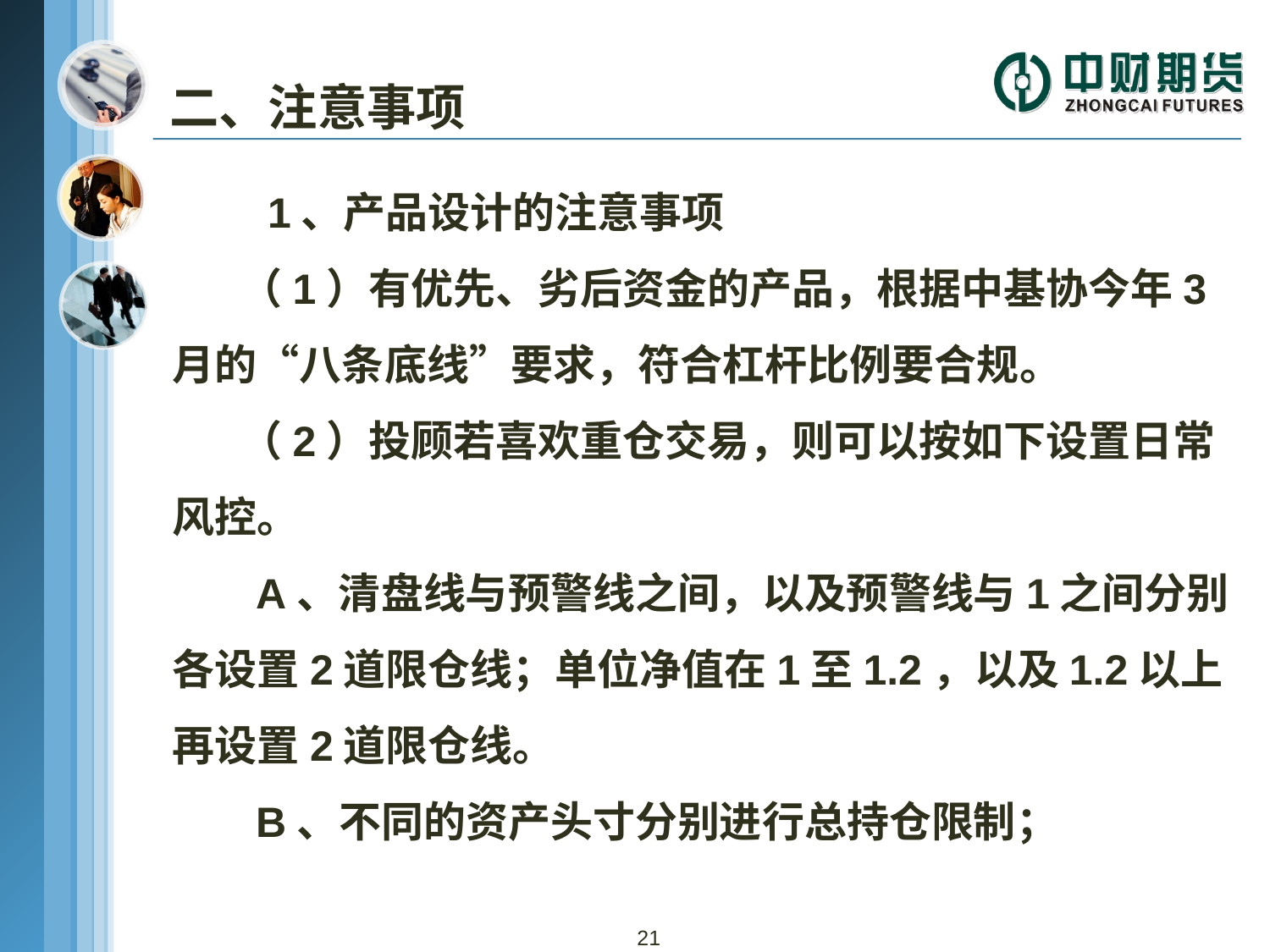

二、注意事项
        1、产品设计的注意事项
      （1）有优先、劣后资金的产品，根据中基协今年3月的“八条底线”要求，符合杠杆比例要合规。
      （2）投顾若喜欢重仓交易，则可以按如下设置日常风控。
       A、清盘线与预警线之间，以及预警线与1之间分别各设置2道限仓线；单位净值在1至1.2，以及1.2以上再设置2道限仓线。
       B、不同的资产头寸分别进行总持仓限制；
21